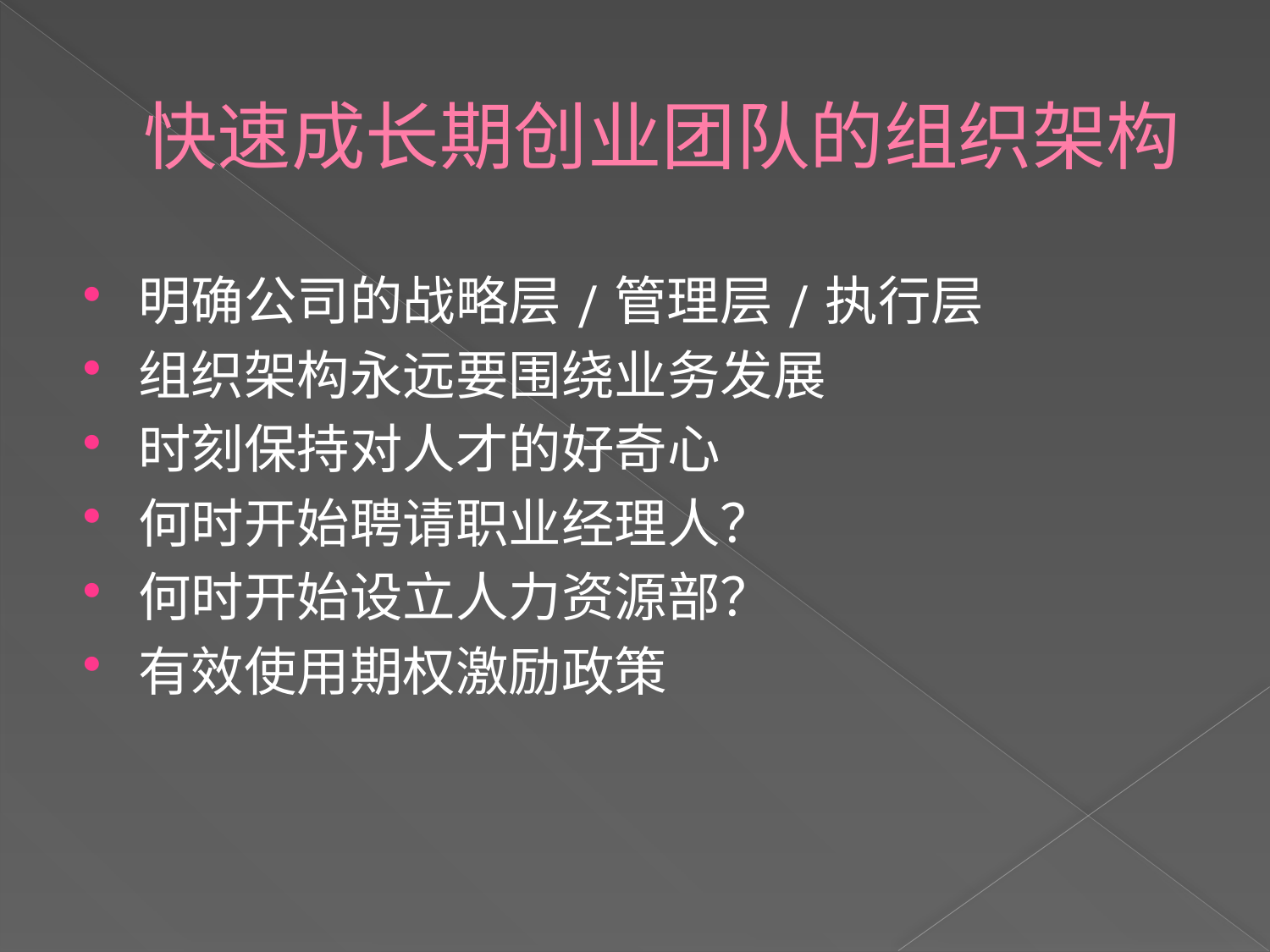

# 快速成长期创业团队的组织架构
明确公司的战略层/管理层/执行层
组织架构永远要围绕业务发展
时刻保持对人才的好奇心
何时开始聘请职业经理人？
何时开始设立人力资源部？
有效使用期权激励政策